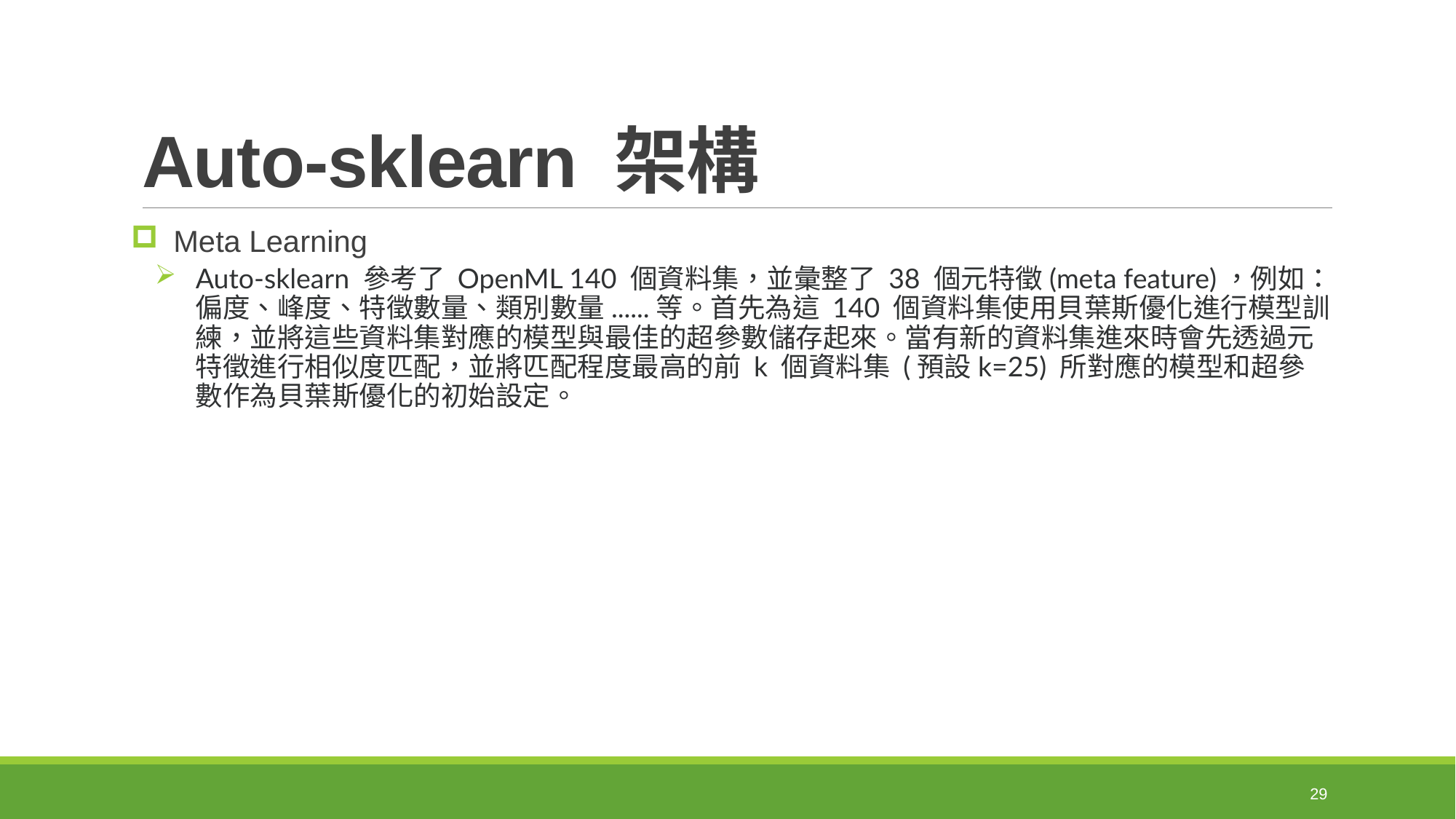

# Auto-sklearn 架構
Meta Learning
Auto-sklearn 參考了 OpenML 140 個資料集，並彙整了 38 個元特徵(meta feature)，例如：偏度、峰度、特徵數量、類別數量......等。首先為這 140 個資料集使用貝葉斯優化進行模型訓練，並將這些資料集對應的模型與最佳的超參數儲存起來。當有新的資料集進來時會先透過元特徵進行相似度匹配，並將匹配程度最高的前 k 個資料集 (預設k=25) 所對應的模型和超參數作為貝葉斯優化的初始設定。
29